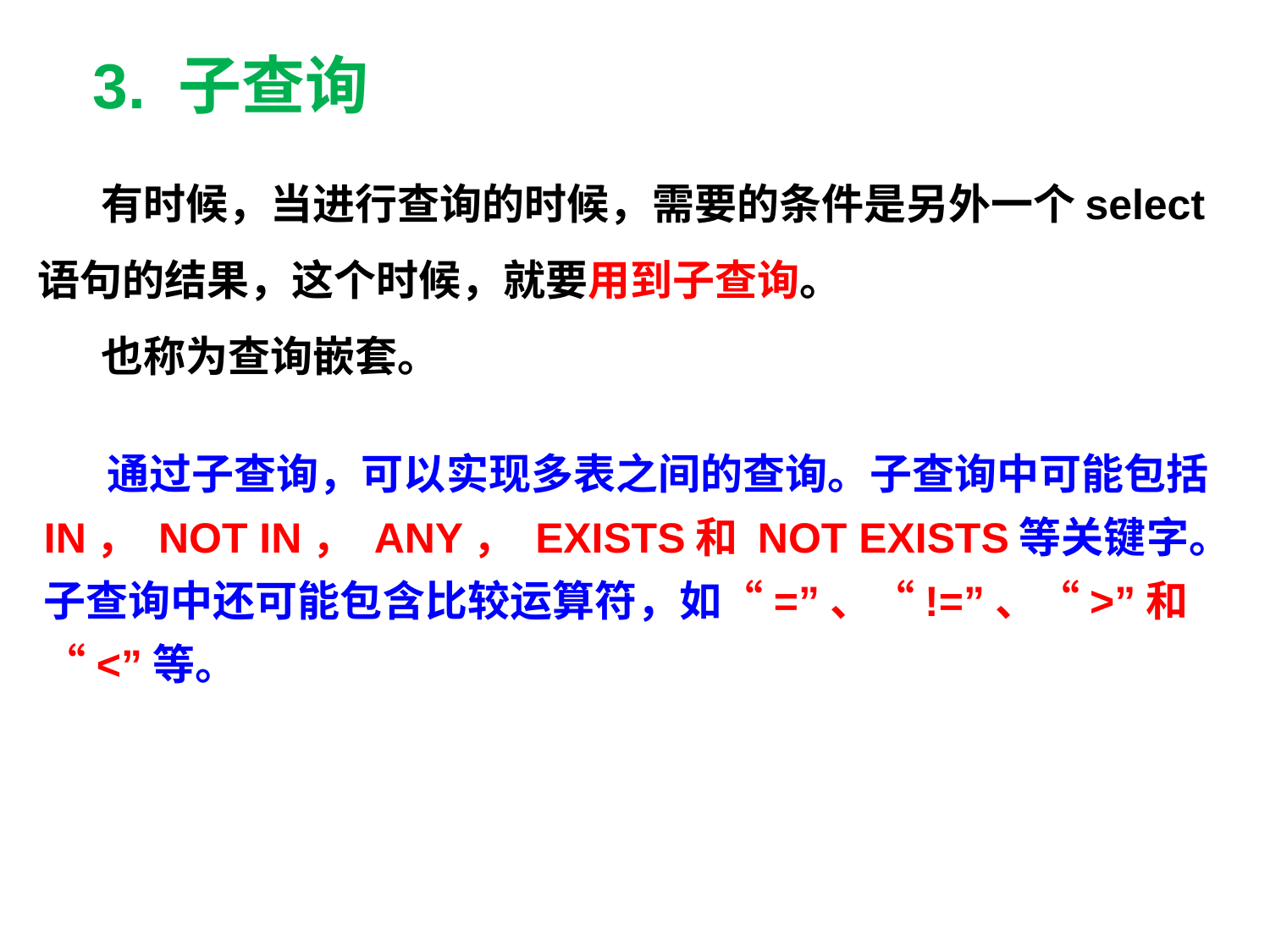

3. 子查询
有时候，当进行查询的时候，需要的条件是另外一个select语句的结果，这个时候，就要用到子查询。
也称为查询嵌套。
通过子查询，可以实现多表之间的查询。子查询中可能包括IN， NOT IN， ANY， EXISTS和 NOT EXISTS等关键字。子查询中还可能包含比较运算符，如“=”、“!=”、“>”和“<”等。